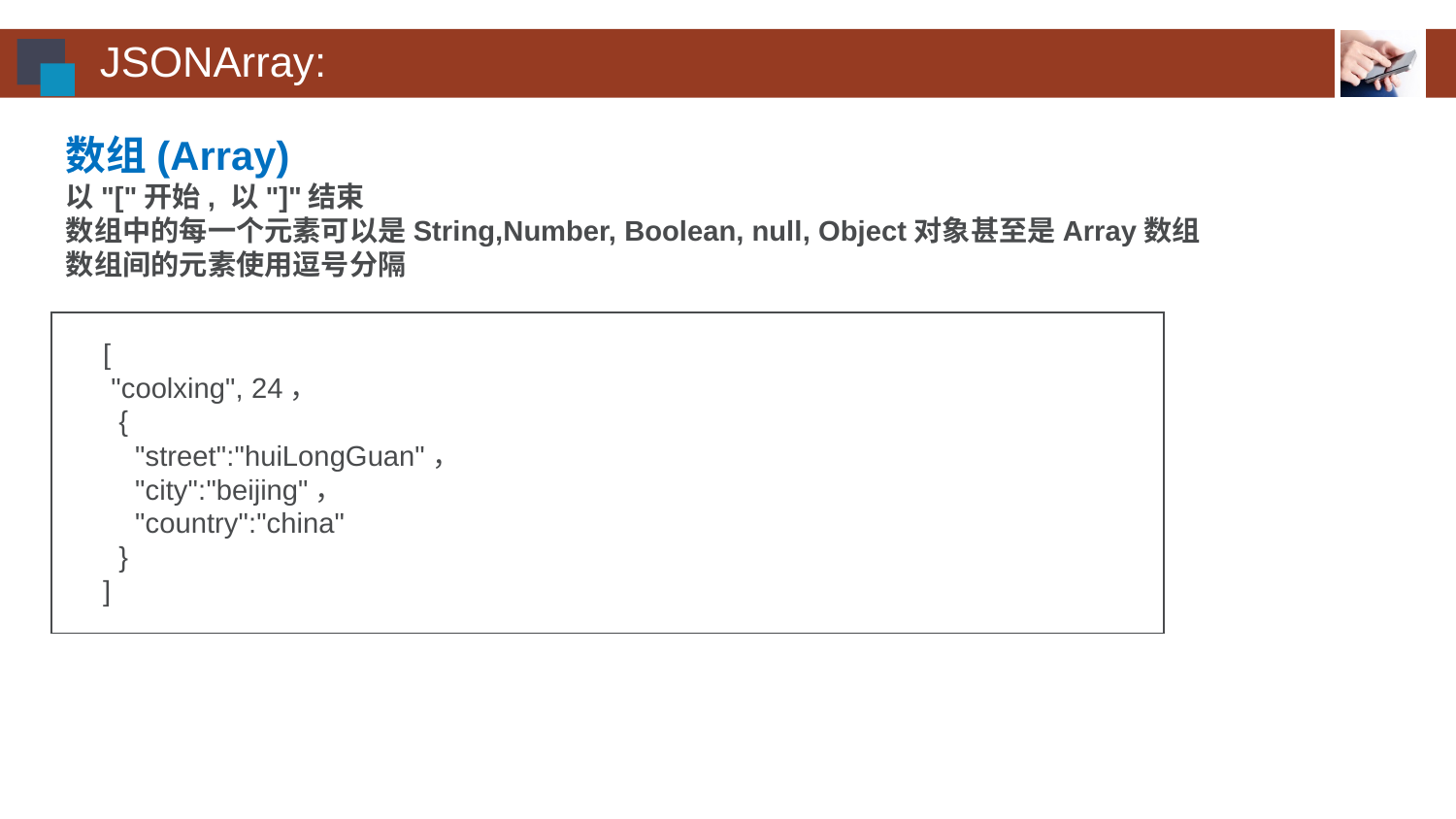

# JSONArray:

数组(Array)
以"["开始, 以"]"结束
数组中的每一个元素可以是String,Number, Boolean, null, Object对象甚至是Array数组
数组间的元素使用逗号分隔

[
 "coolxing", 24，
  {
    "street":"huiLongGuan"，
    "city":"beijing"，
    "country":"china"
  }
]